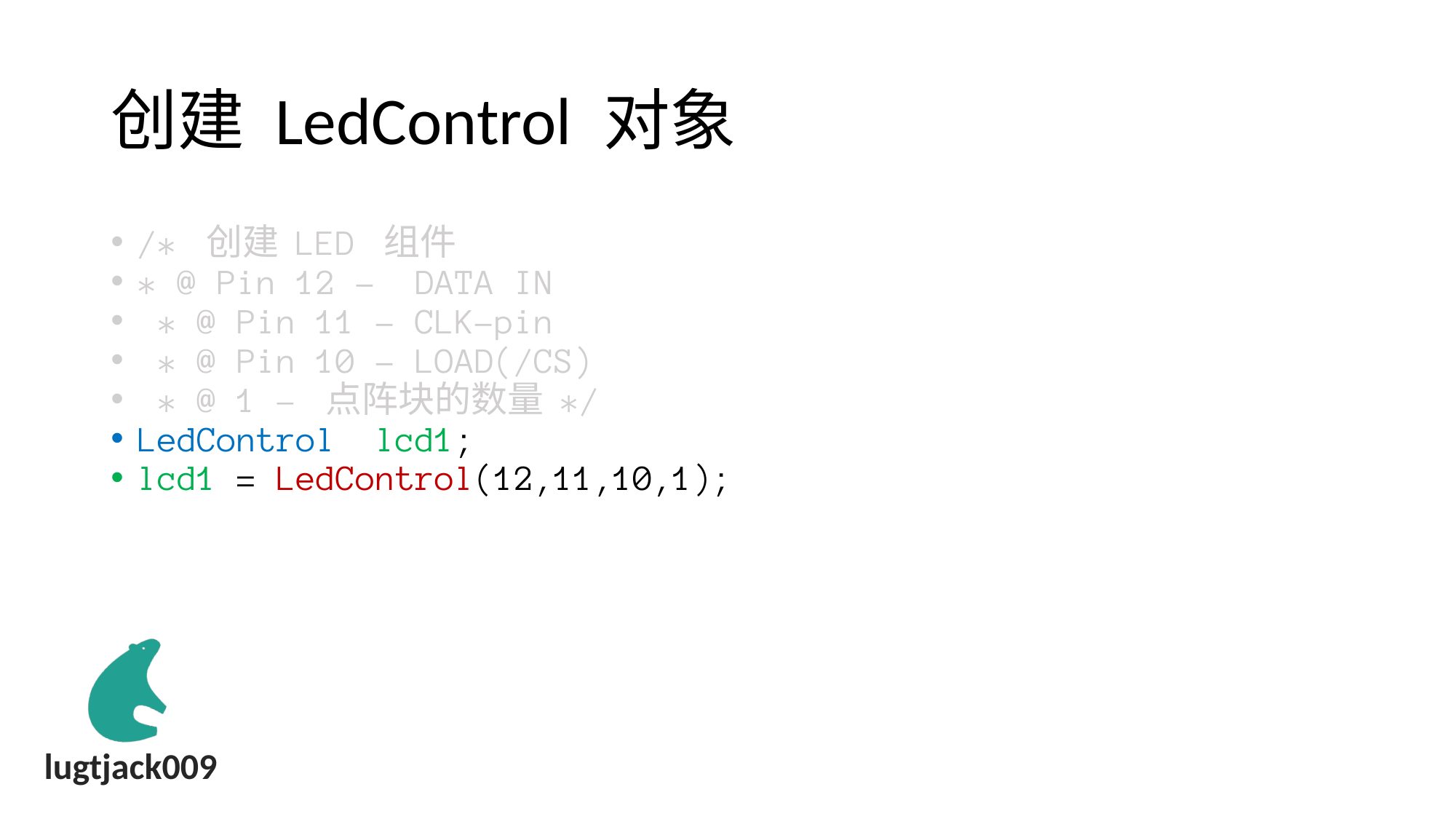

# 创建 LedControl 对象
/* 创建 LED 组件
* @ Pin 12 -  DATA IN
 * @ Pin 11 - CLK-pin
 * @ Pin 10 - LOAD(/CS)
 * @ 1 – 点阵块的数量 */
LedControl  lcd1;
lcd1 = LedControl(12,11,10,1);